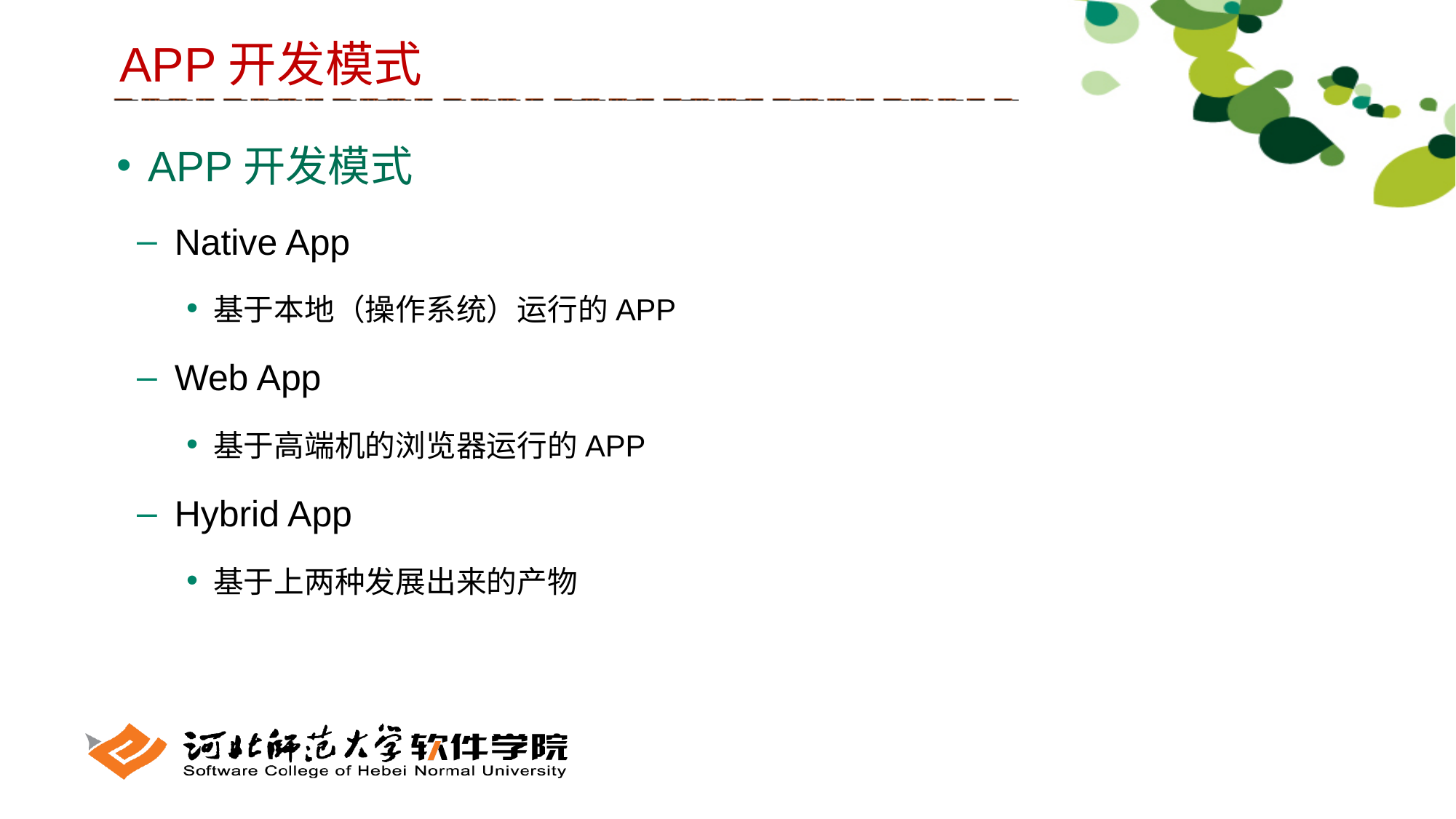

APP开发模式
 APP开发模式
 Native App
 基于本地（操作系统）运行的APP
 Web App
 基于高端机的浏览器运行的APP
 Hybrid App
 基于上两种发展出来的产物